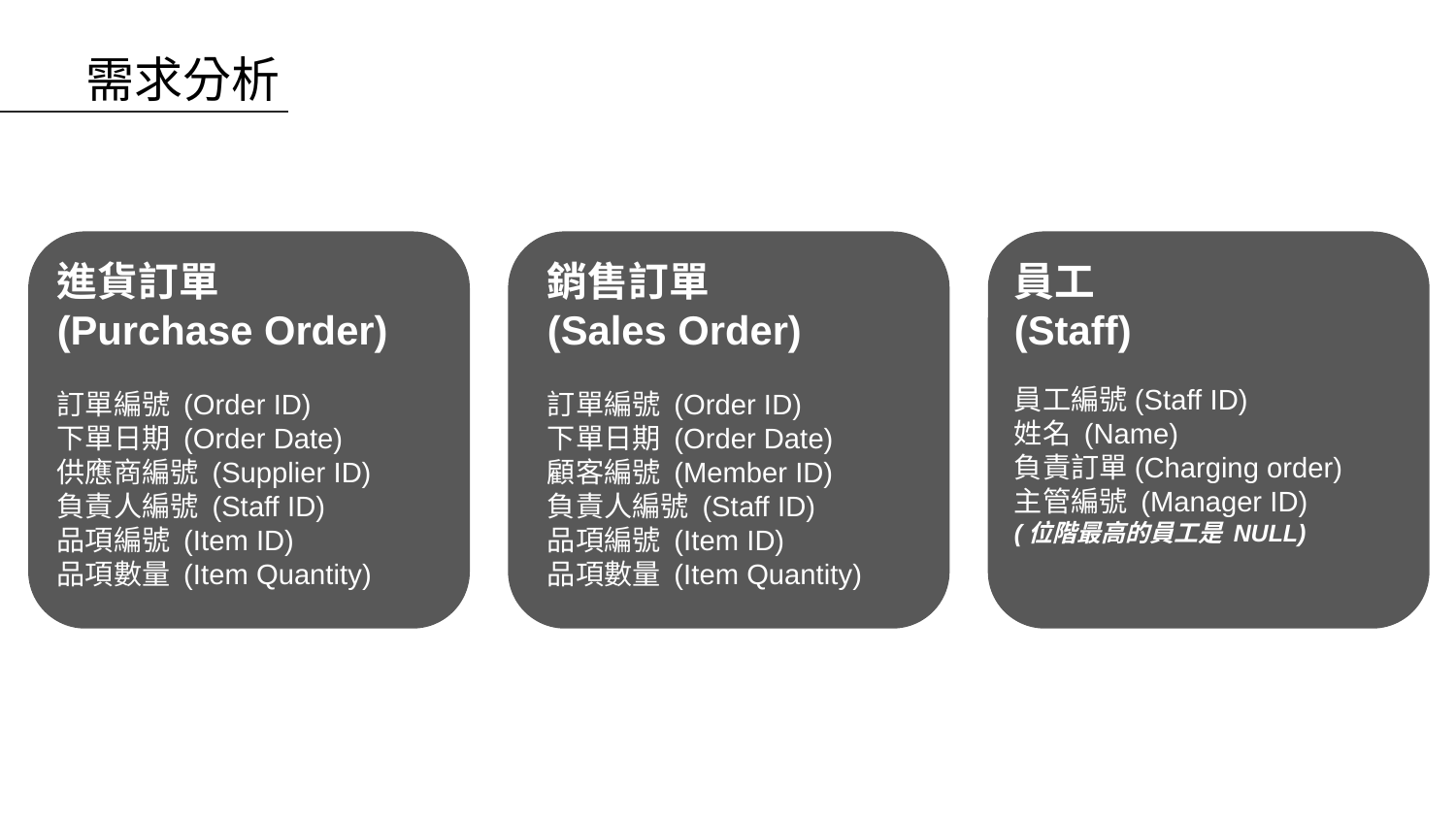

# 需求分析

進貨訂單
(Purchase Order)

訂單編號 (Order ID)
下單日期 (Order Date)
供應商編號 (Supplier ID)
負責人編號 (Staff ID)
品項編號 (Item ID)
品項數量 (Item Quantity)
銷售訂單
(Sales Order)

訂單編號 (Order ID)
下單日期 (Order Date)
顧客編號 (Member ID)
負責人編號 (Staff ID)
品項編號 (Item ID)
品項數量 (Item Quantity)
員工
(Staff)

員工編號(Staff ID)
姓名 (Name)
負責訂單(Charging order)
主管編號 (Manager ID)
(位階最高的員工是 NULL)